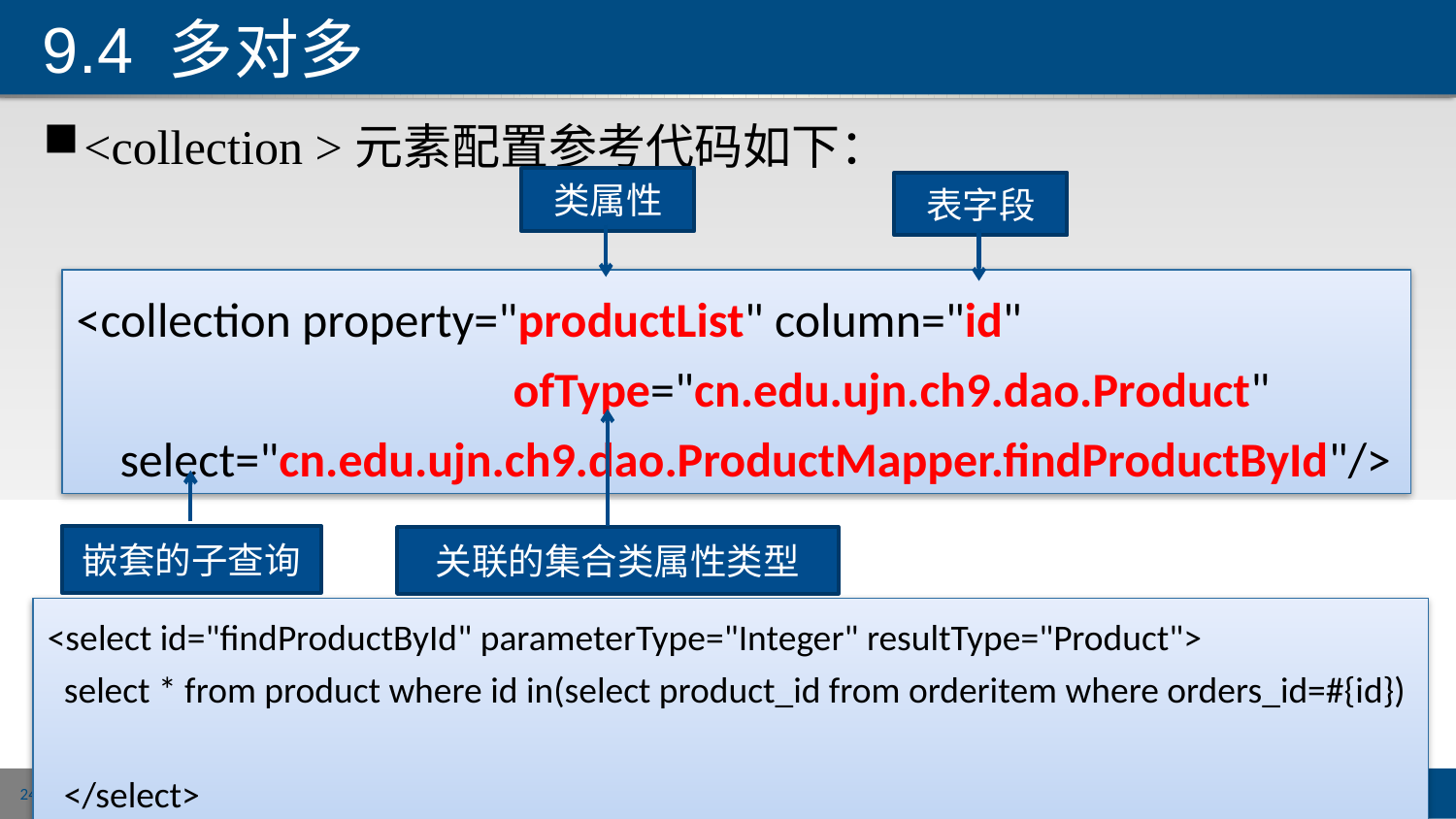

# 9.4 多对多
<collection >元素配置参考代码如下：
类属性
表字段
<collection property="productList" column="id"
                                        ofType="cn.edu.ujn.ch9.dao.Product"
    select="cn.edu.ujn.ch9.dao.ProductMapper.findProductById"/>
嵌套的子查询
关联的集合类属性类型
<select id="findProductById" parameterType="Integer" resultType="Product">
  select * from product where id in(select product_id from orderitem where orders_id=#{id})
  </select>